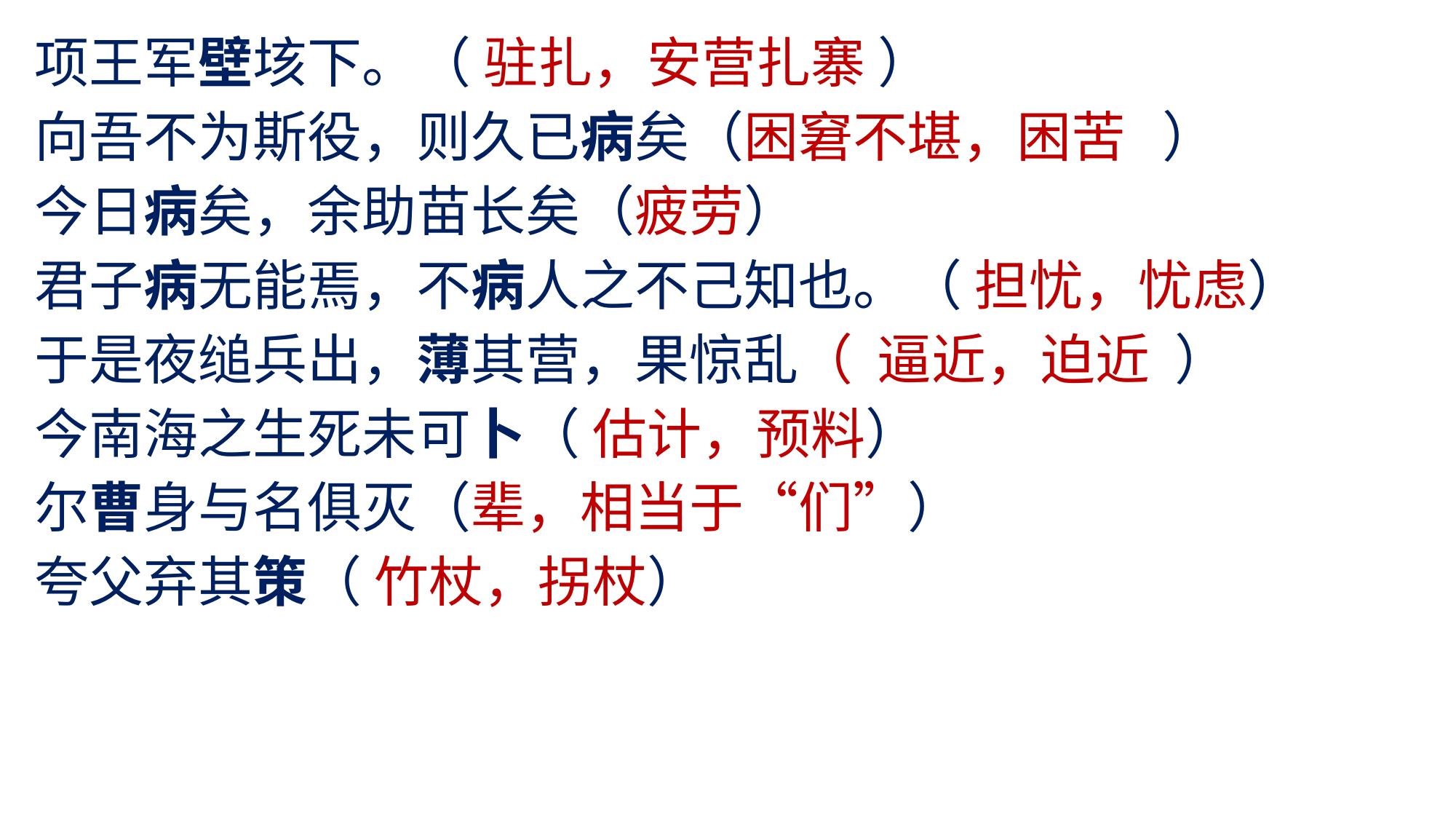

项王军壁垓下。（ 驻扎，安营扎寨 ）
向吾不为斯役，则久已病矣（困窘不堪，困苦   ）
今日病矣，余助苗长矣（疲劳）
君子病无能焉，不病人之不己知也。（ 担忧，忧虑）
于是夜缒兵出，薄其营，果惊乱（  逼近，迫近  ）
今南海之生死未可卜（ 估计，预料）
尔曹身与名俱灭（辈，相当于“们”）
夸父弃其策（ 竹杖，拐杖）